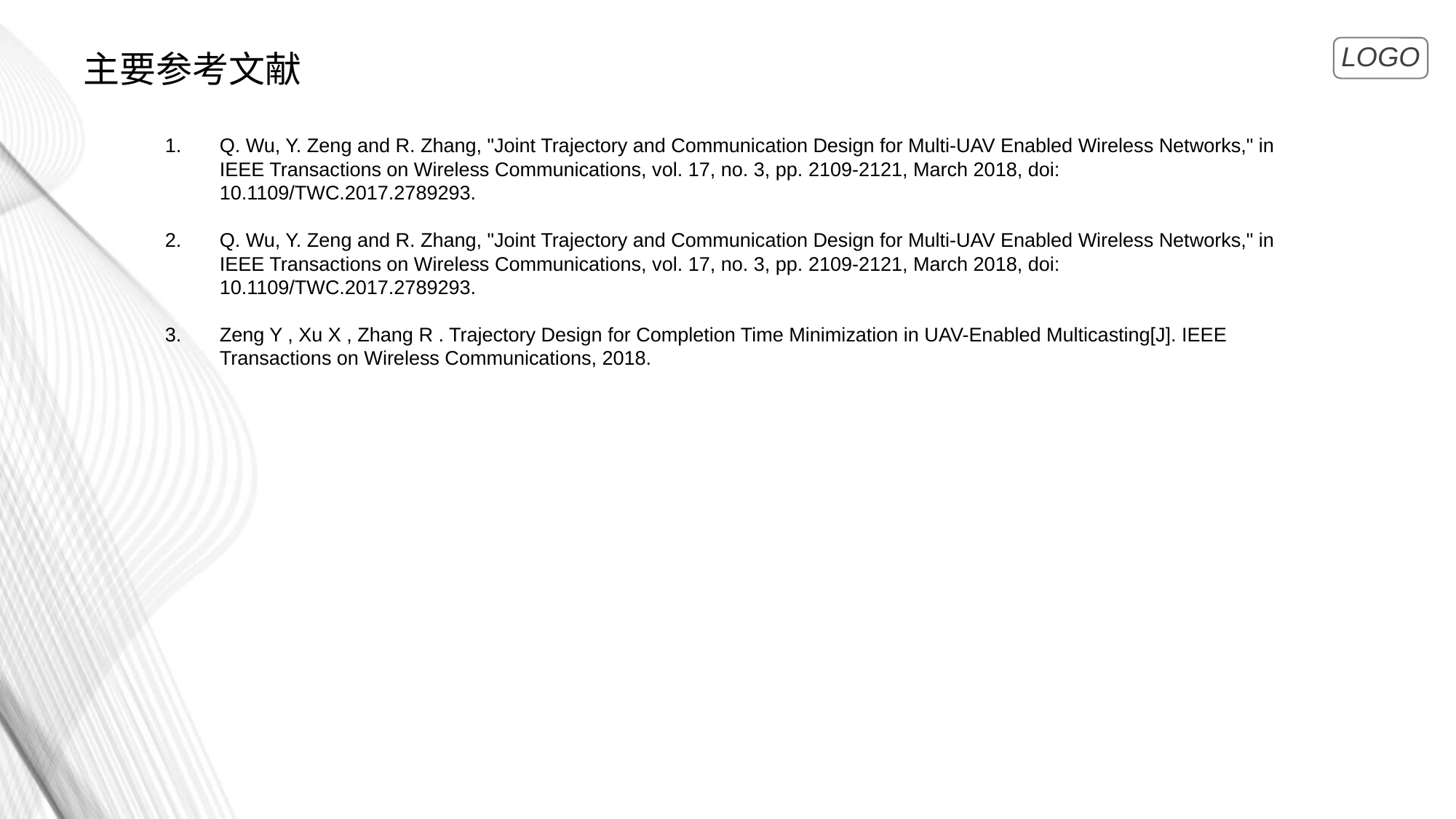

主要参考文献
Q. Wu, Y. Zeng and R. Zhang, "Joint Trajectory and Communication Design for Multi-UAV Enabled Wireless Networks," in IEEE Transactions on Wireless Communications, vol. 17, no. 3, pp. 2109-2121, March 2018, doi: 10.1109/TWC.2017.2789293.

Q. Wu, Y. Zeng and R. Zhang, "Joint Trajectory and Communication Design for Multi-UAV Enabled Wireless Networks," in IEEE Transactions on Wireless Communications, vol. 17, no. 3, pp. 2109-2121, March 2018, doi: 10.1109/TWC.2017.2789293.

Zeng Y , Xu X , Zhang R . Trajectory Design for Completion Time Minimization in UAV-Enabled Multicasting[J]. IEEE Transactions on Wireless Communications, 2018.